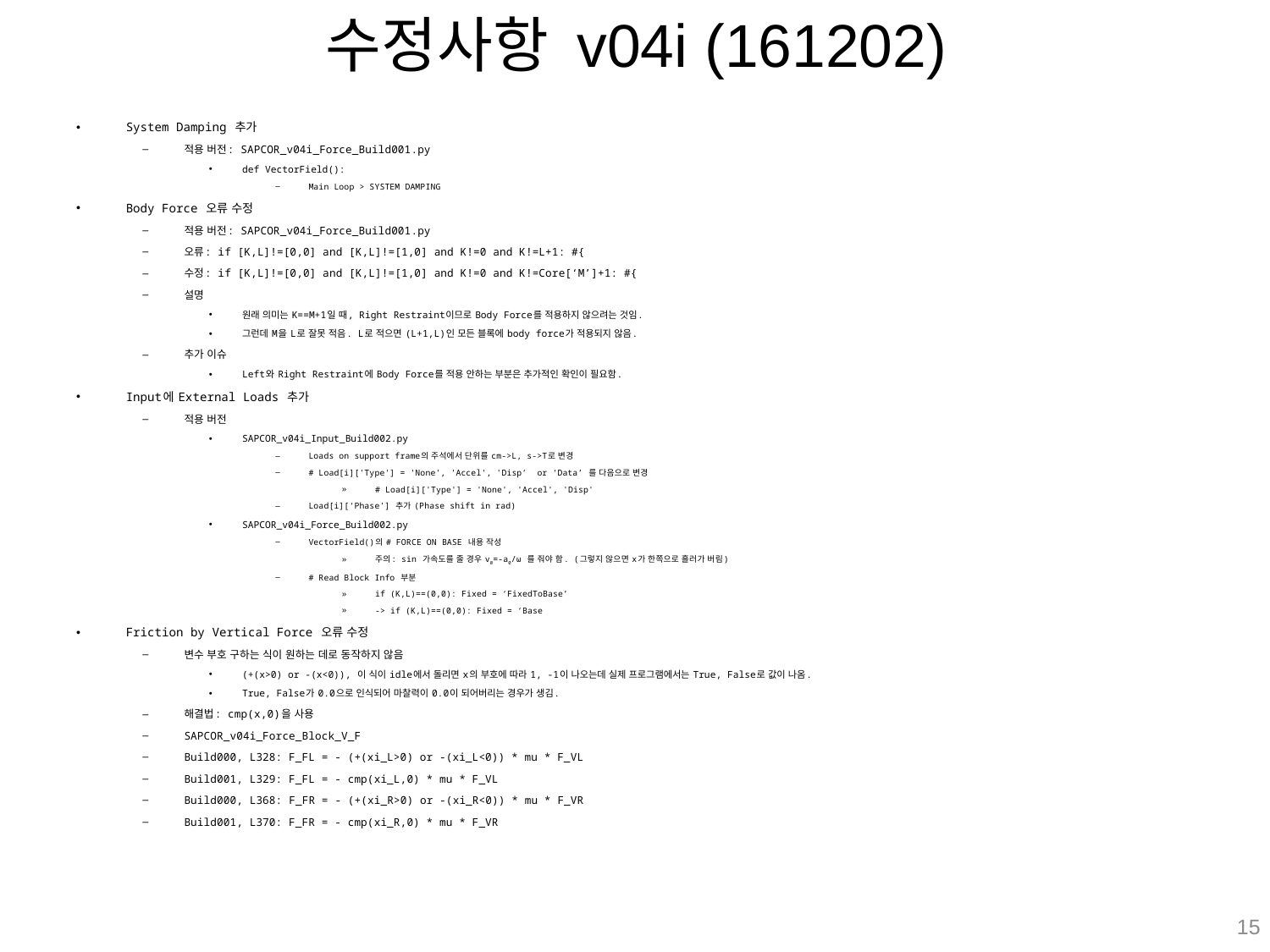

# 수정사항 v04i (161202)
System Damping 추가
적용 버전: SAPCOR_v04i_Force_Build001.py
def VectorField():
Main Loop > SYSTEM DAMPING
Body Force 오류 수정
적용 버전: SAPCOR_v04i_Force_Build001.py
오류: if [K,L]!=[0,0] and [K,L]!=[1,0] and K!=0 and K!=L+1: #{
수정: if [K,L]!=[0,0] and [K,L]!=[1,0] and K!=0 and K!=Core[‘M’]+1: #{
설명
원래 의미는 K==M+1일 때, Right Restraint이므로 Body Force를 적용하지 않으려는 것임.
그런데 M을 L로 잘못 적음. L로 적으면 (L+1,L)인 모든 블록에 body force가 적용되지 않음.
추가 이슈
Left와 Right Restraint에 Body Force를 적용 안하는 부분은 추가적인 확인이 필요함.
Input에 External Loads 추가
적용 버전
SAPCOR_v04i_Input_Build002.py
Loads on support frame의 주석에서 단위를 cm->L, s->T로 변경
# Load[i]['Type'] = 'None', 'Accel', 'Disp‘  or ‘Data’ 를 다음으로 변경
# Load[i]['Type'] = 'None', 'Accel', 'Disp'
Load[i][‘Phase'] 추가 (Phase shift in rad)
SAPCOR_v04i_Force_Build002.py
VectorField()의 # FORCE ON BASE 내용 작성
주의: sin 가속도를 줄 경우 v0=-a0/ω 를 줘야 함. (그렇지 않으면 x가 한쪽으로 흘러가 버림)
# Read Block Info 부분
if (K,L)==(0,0): Fixed = ‘FixedToBase’
-> if (K,L)==(0,0): Fixed = ‘Base
Friction by Vertical Force 오류 수정
변수 부호 구하는 식이 원하는 데로 동작하지 않음
(+(x>0) or -(x<0)), 이 식이 idle에서 돌리면 x의 부호에 따라 1, -1이 나오는데 실제 프로그램에서는 True, False로 값이 나옴.
True, False가 0.0으로 인식되어 마찰력이 0.0이 되어버리는 경우가 생김.
해결법: cmp(x,0)을 사용
SAPCOR_v04i_Force_Block_V_F
Build000, L328: F_FL = - (+(xi_L>0) or -(xi_L<0)) * mu * F_VL
Build001, L329: F_FL = - cmp(xi_L,0) * mu * F_VL
Build000, L368: F_FR = - (+(xi_R>0) or -(xi_R<0)) * mu * F_VR
Build001, L370: F_FR = - cmp(xi_R,0) * mu * F_VR

15